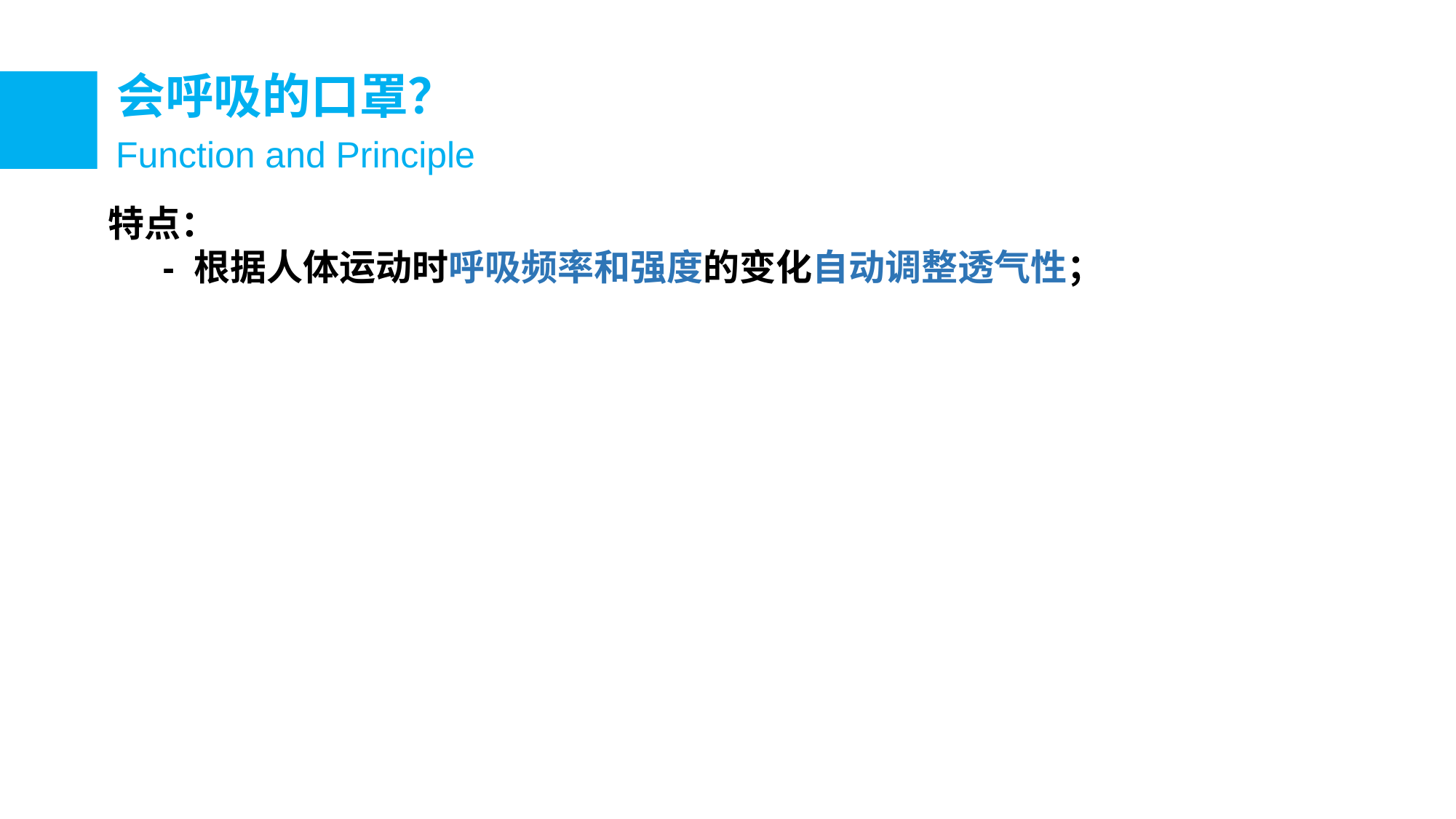

会呼吸的口罩？

Function and Principle
特点：
- 根据人体运动时呼吸频率和强度的变化自动调整透气性；